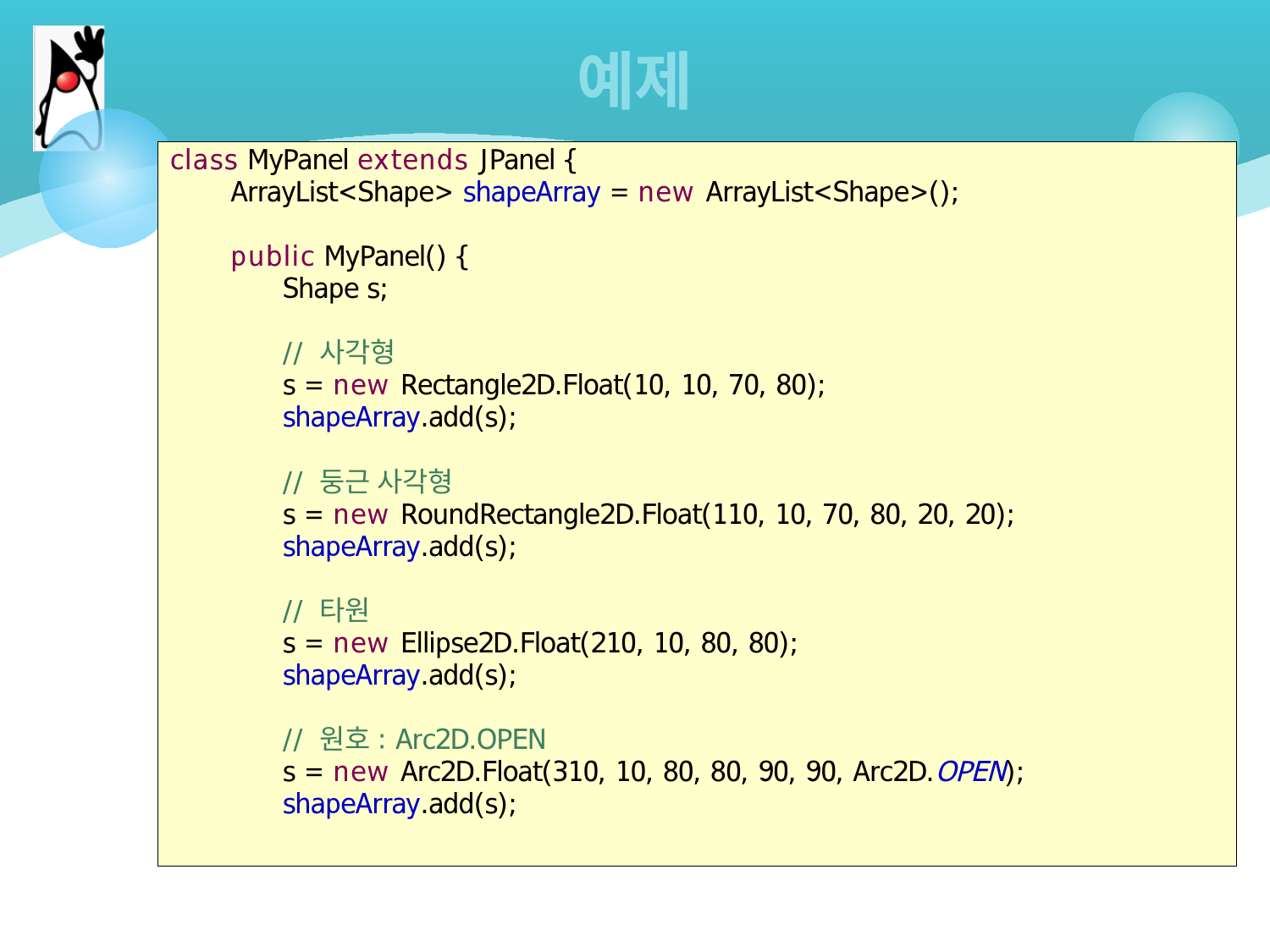

# 예제
class MyPanel extends JPanel {
       ArrayList<Shape> shapeArray = new ArrayList<Shape>();

       public MyPanel() {
             Shape s;

             // 사각형
             s = new Rectangle2D.Float(10, 10, 70, 80);
             shapeArray.add(s);

             // 둥근 사각형
             s = new RoundRectangle2D.Float(110, 10, 70, 80, 20, 20);
             shapeArray.add(s);

             // 타원
             s = new Ellipse2D.Float(210, 10, 80, 80);
             shapeArray.add(s);

             // 원호: Arc2D.OPEN
             s = new Arc2D.Float(310, 10, 80, 80, 90, 90, Arc2D.OPEN);
             shapeArray.add(s);